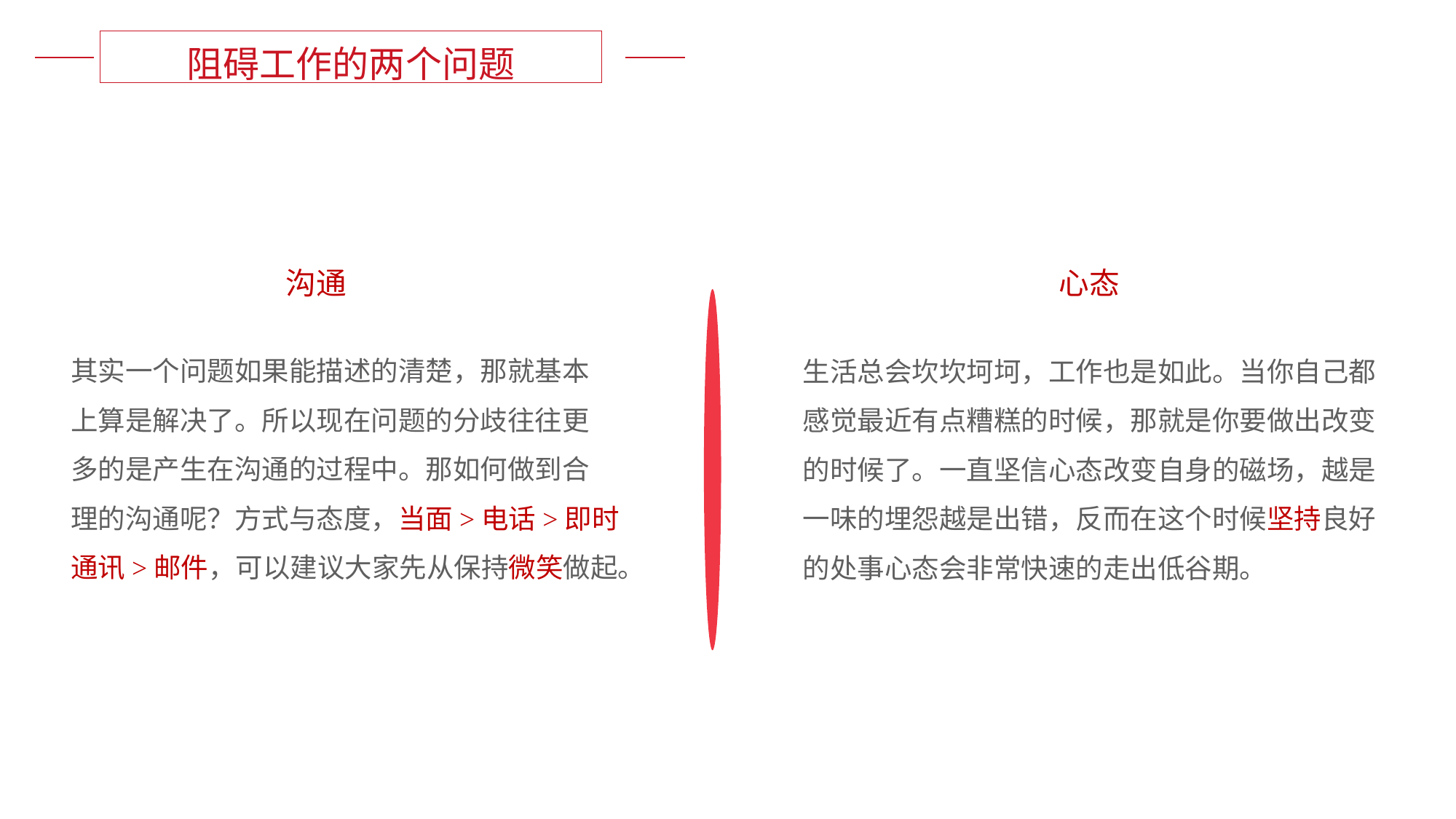

阻碍工作的两个问题
心态
沟通

其实一个问题如果能描述的清楚，那就基本
上算是解决了。所以现在问题的分歧往往更
多的是产生在沟通的过程中。那如何做到合
理的沟通呢？方式与态度，当面>电话>即时
通讯>邮件，可以建议大家先从保持微笑做起。

生活总会坎坎坷坷，工作也是如此。当你自己都
感觉最近有点糟糕的时候，那就是你要做出改变
的时候了。一直坚信心态改变自身的磁场，越是
一味的埋怨越是出错，反而在这个时候坚持良好
的处事心态会非常快速的走出低谷期。